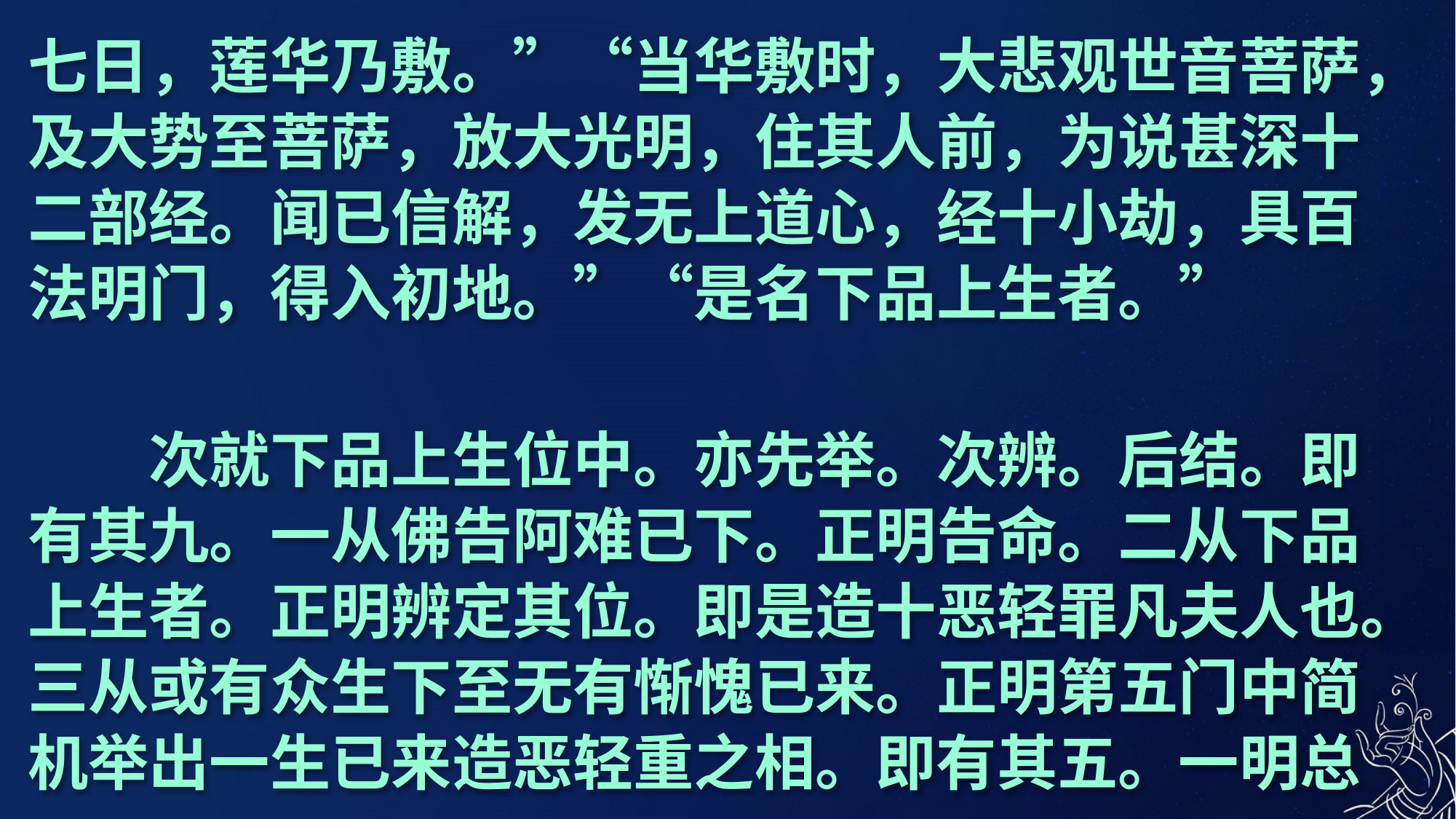

七日，莲华乃敷。”“当华敷时，大悲观世音菩萨，及大势至菩萨，放大光明，住其人前，为说甚深十二部经。闻已信解，发无上道心，经十小劫，具百法明门，得入初地。”“是名下品上生者。”

　　次就下品上生位中。亦先举。次辨。后结。即有其九。一从佛告阿难已下。正明告命。二从下品上生者。正明辨定其位。即是造十恶轻罪凡夫人也。三从或有众生下至无有惭愧已来。正明第五门中简机举出一生已来造恶轻重之相。即有其五。一明总